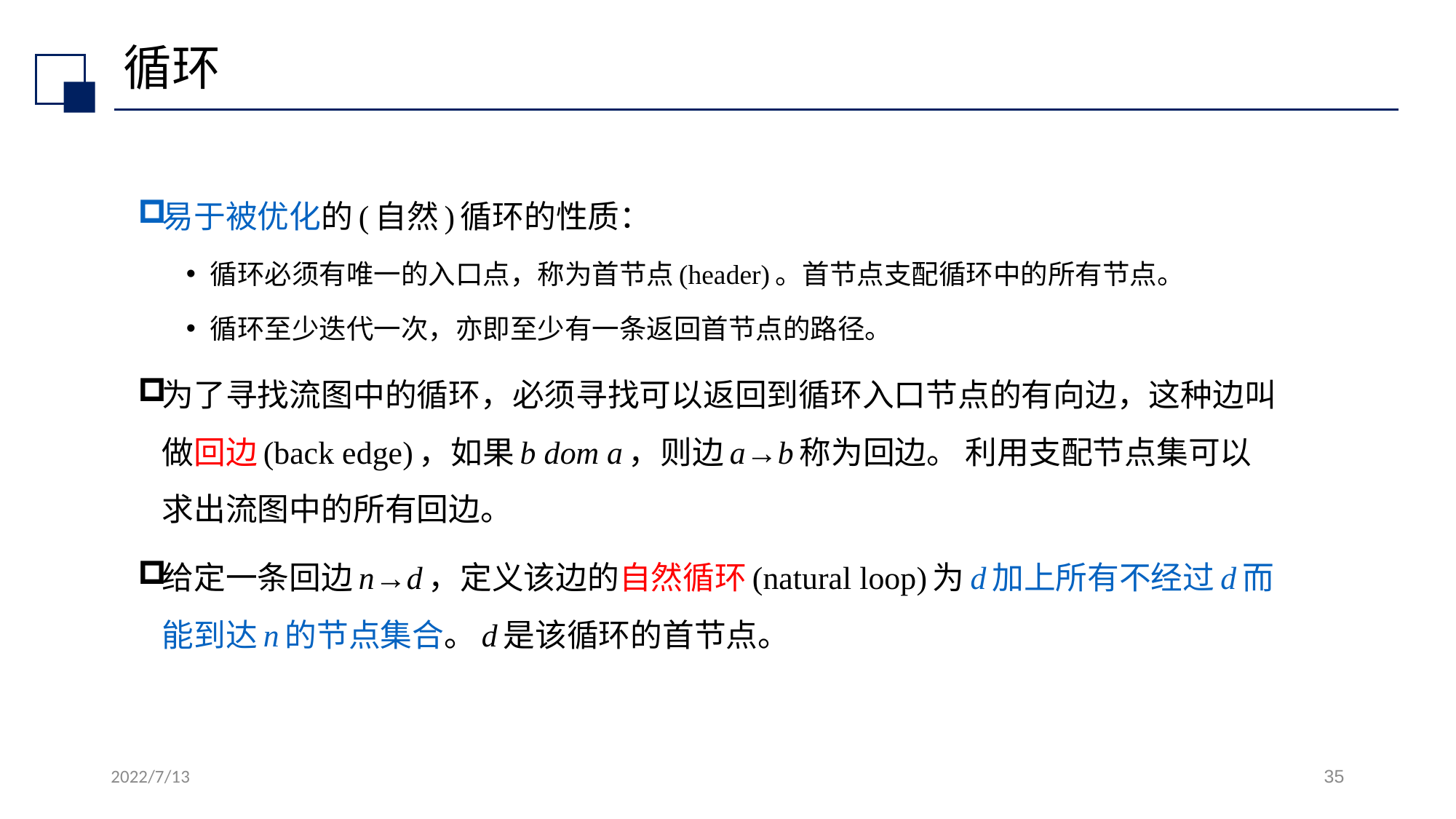

# 循环
易于被优化的(自然)循环的性质：
循环必须有唯一的入口点，称为首节点(header)。首节点支配循环中的所有节点。
循环至少迭代一次，亦即至少有一条返回首节点的路径。
为了寻找流图中的循环，必须寻找可以返回到循环入口节点的有向边，这种边叫做回边(back edge)，如果b dom a，则边a→b称为回边。 利用支配节点集可以求出流图中的所有回边。
给定一条回边n→d，定义该边的自然循环(natural loop)为d加上所有不经过d而能到达n的节点集合。d是该循环的首节点。

2022/7/13
35